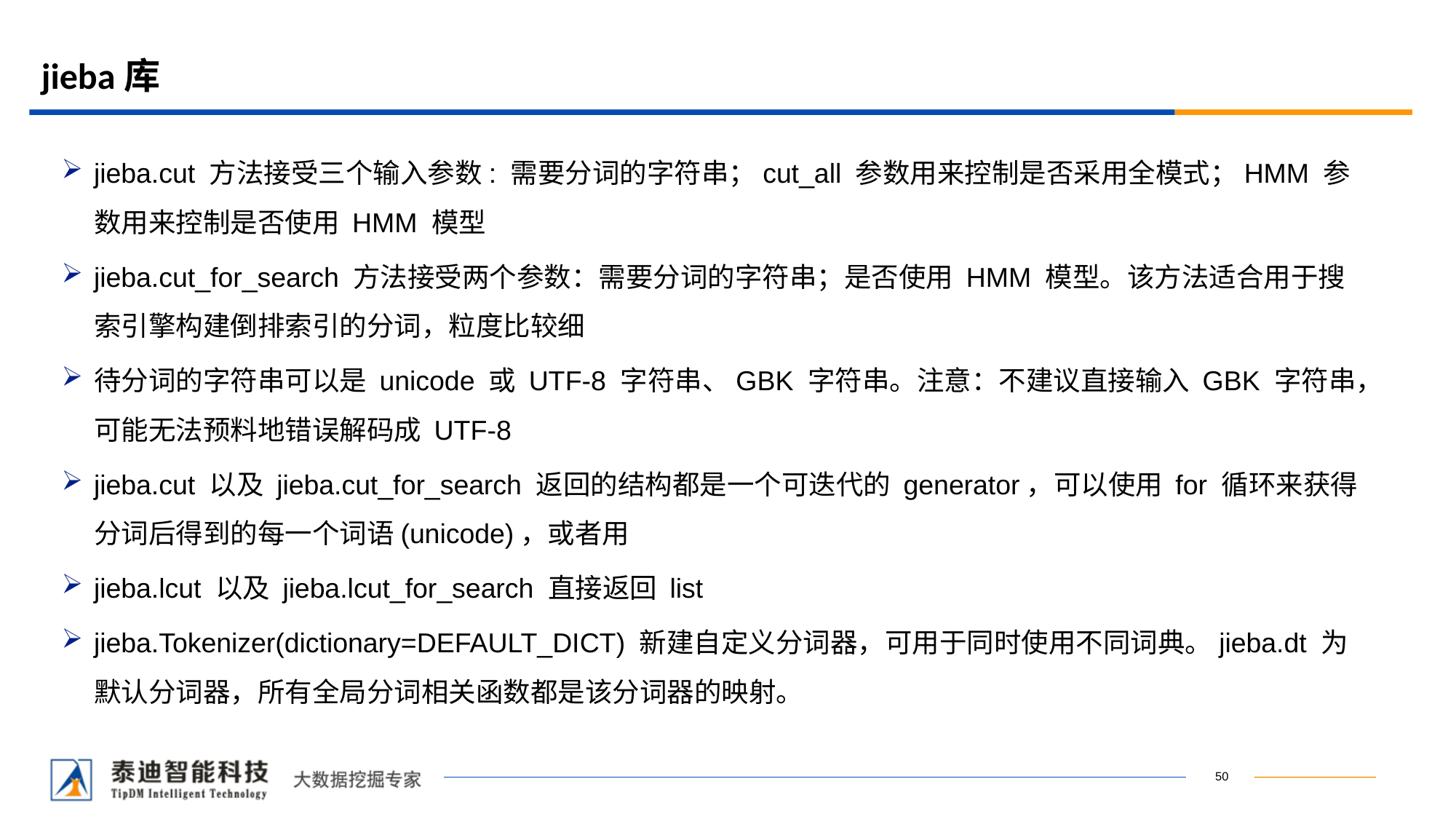

# jieba库
jieba.cut 方法接受三个输入参数: 需要分词的字符串；cut_all 参数用来控制是否采用全模式；HMM 参数用来控制是否使用 HMM 模型
jieba.cut_for_search 方法接受两个参数：需要分词的字符串；是否使用 HMM 模型。该方法适合用于搜索引擎构建倒排索引的分词，粒度比较细
待分词的字符串可以是 unicode 或 UTF-8 字符串、GBK 字符串。注意：不建议直接输入 GBK 字符串，可能无法预料地错误解码成 UTF-8
jieba.cut 以及 jieba.cut_for_search 返回的结构都是一个可迭代的 generator，可以使用 for 循环来获得分词后得到的每一个词语(unicode)，或者用
jieba.lcut 以及 jieba.lcut_for_search 直接返回 list
jieba.Tokenizer(dictionary=DEFAULT_DICT) 新建自定义分词器，可用于同时使用不同词典。jieba.dt 为默认分词器，所有全局分词相关函数都是该分词器的映射。